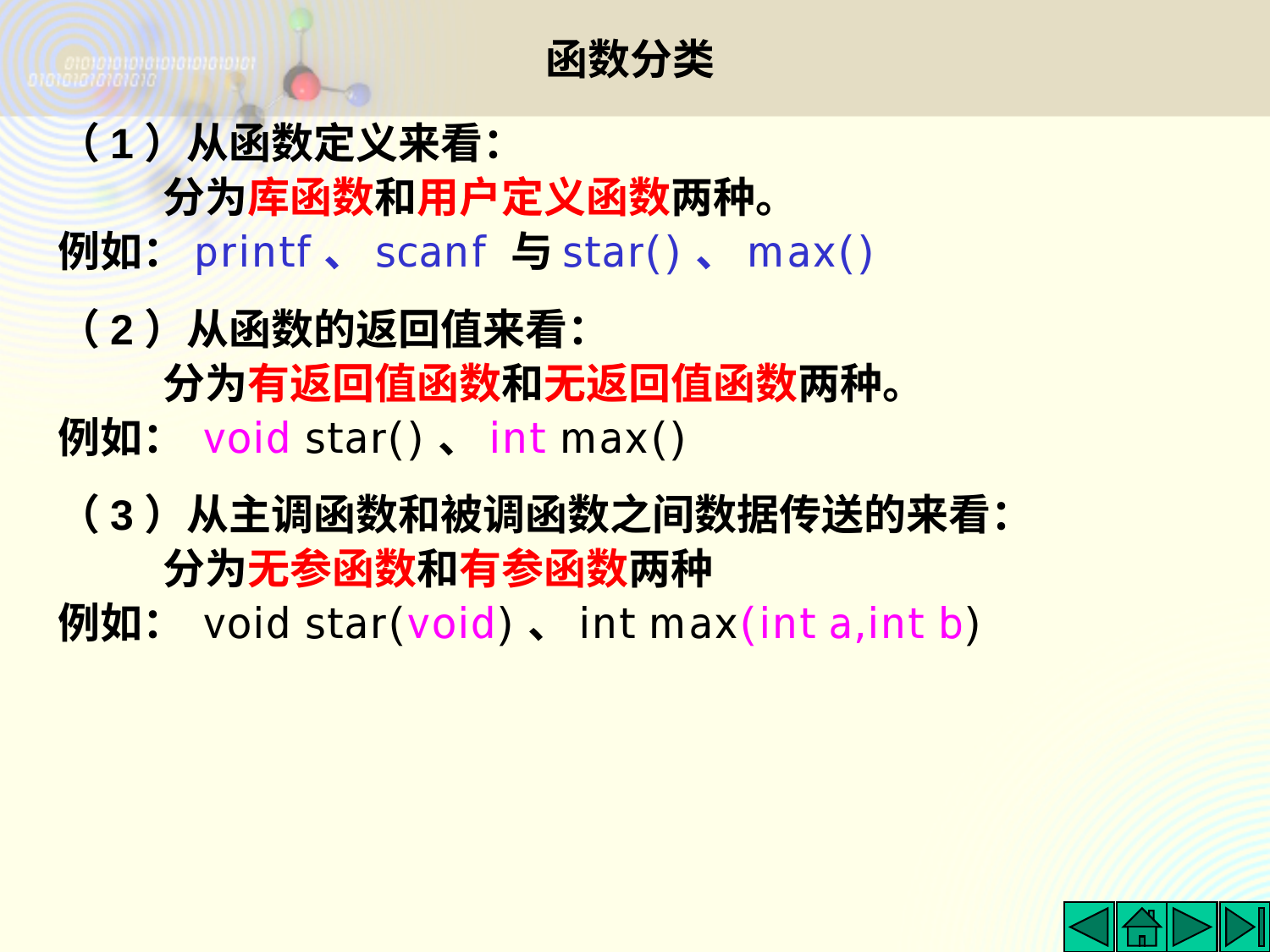

# 函数分类
（1）从函数定义来看：
          分为库函数和用户定义函数两种。
例如：printf、scanf 与star()、max()
（2）从函数的返回值来看：
          分为有返回值函数和无返回值函数两种。
例如： void star()、int max()
（3）从主调函数和被调函数之间数据传送的来看：
          分为无参函数和有参函数两种
例如： void star(void)、int max(int a,int b)